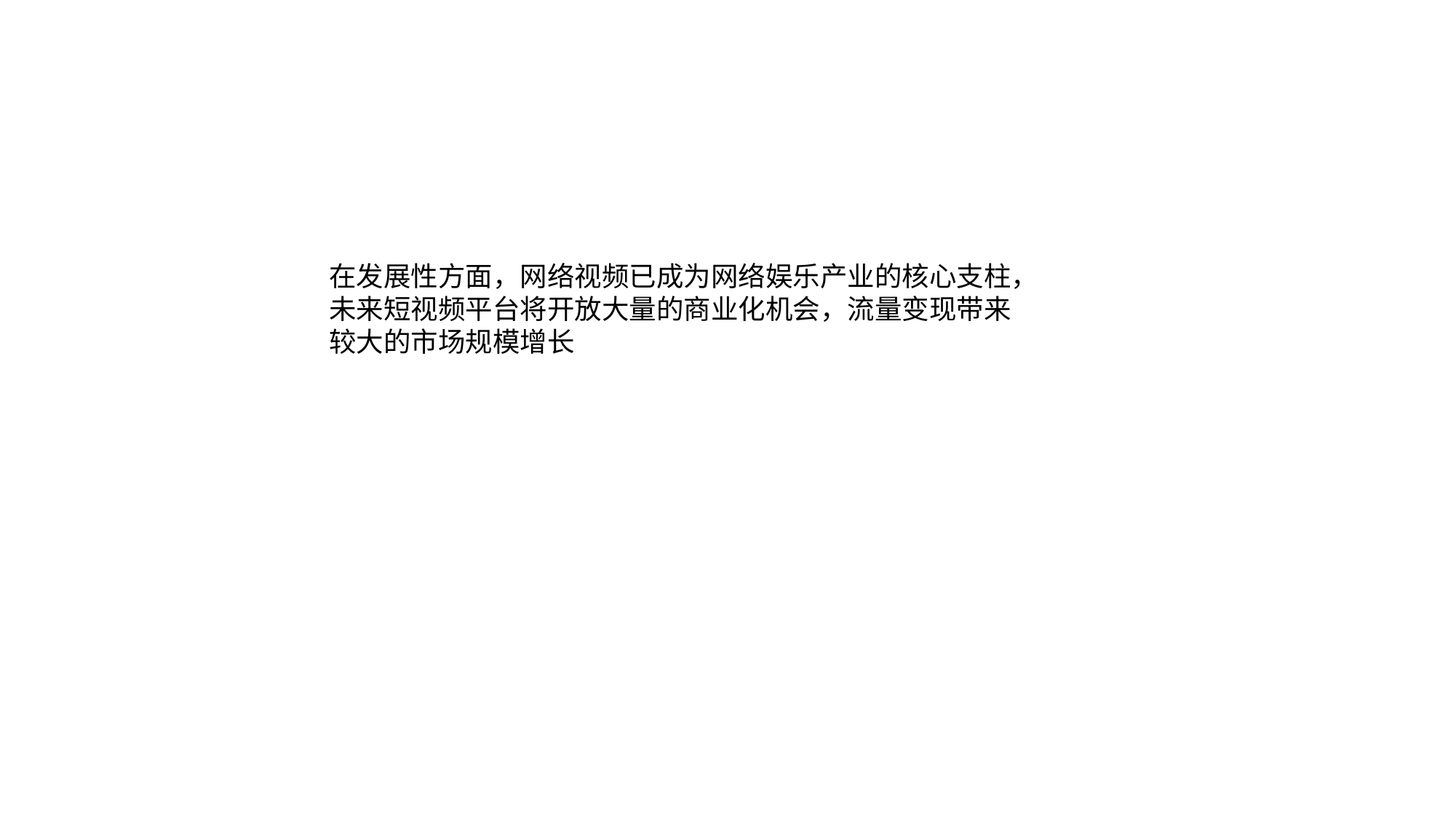

在发展性方面，网络视频已成为网络娱乐产业的核心支柱，未来短视频平台将开放大量的商业化机会，流量变现带来较大的市场规模增长